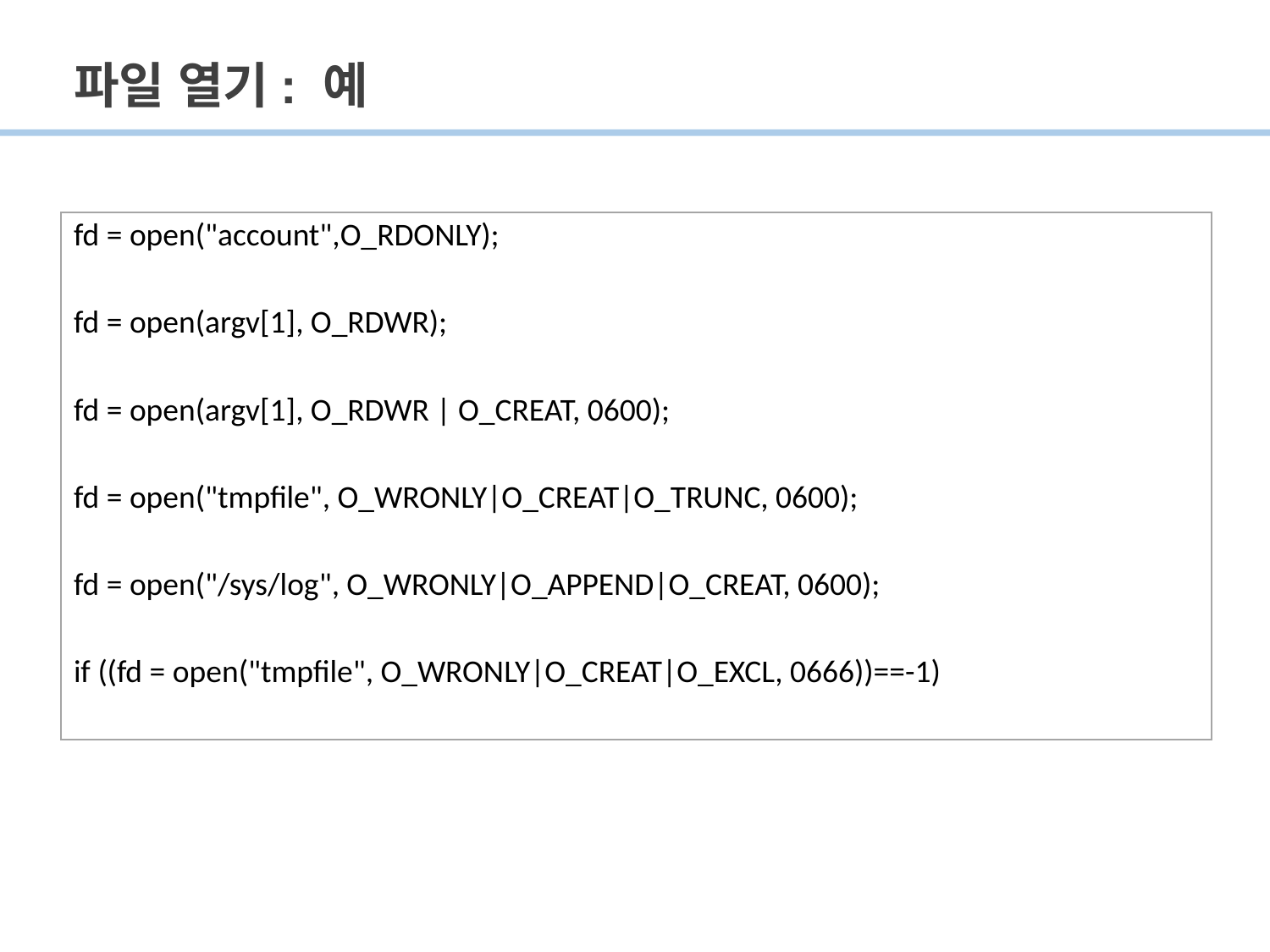

# 파일 열기: 예
fd = open("account",O_RDONLY);

fd = open(argv[1], O_RDWR);

fd = open(argv[1], O_RDWR | O_CREAT, 0600);

fd = open("tmpfile", O_WRONLY|O_CREAT|O_TRUNC, 0600);

fd = open("/sys/log", O_WRONLY|O_APPEND|O_CREAT, 0600);

if ((fd = open("tmpfile", O_WRONLY|O_CREAT|O_EXCL, 0666))==-1)